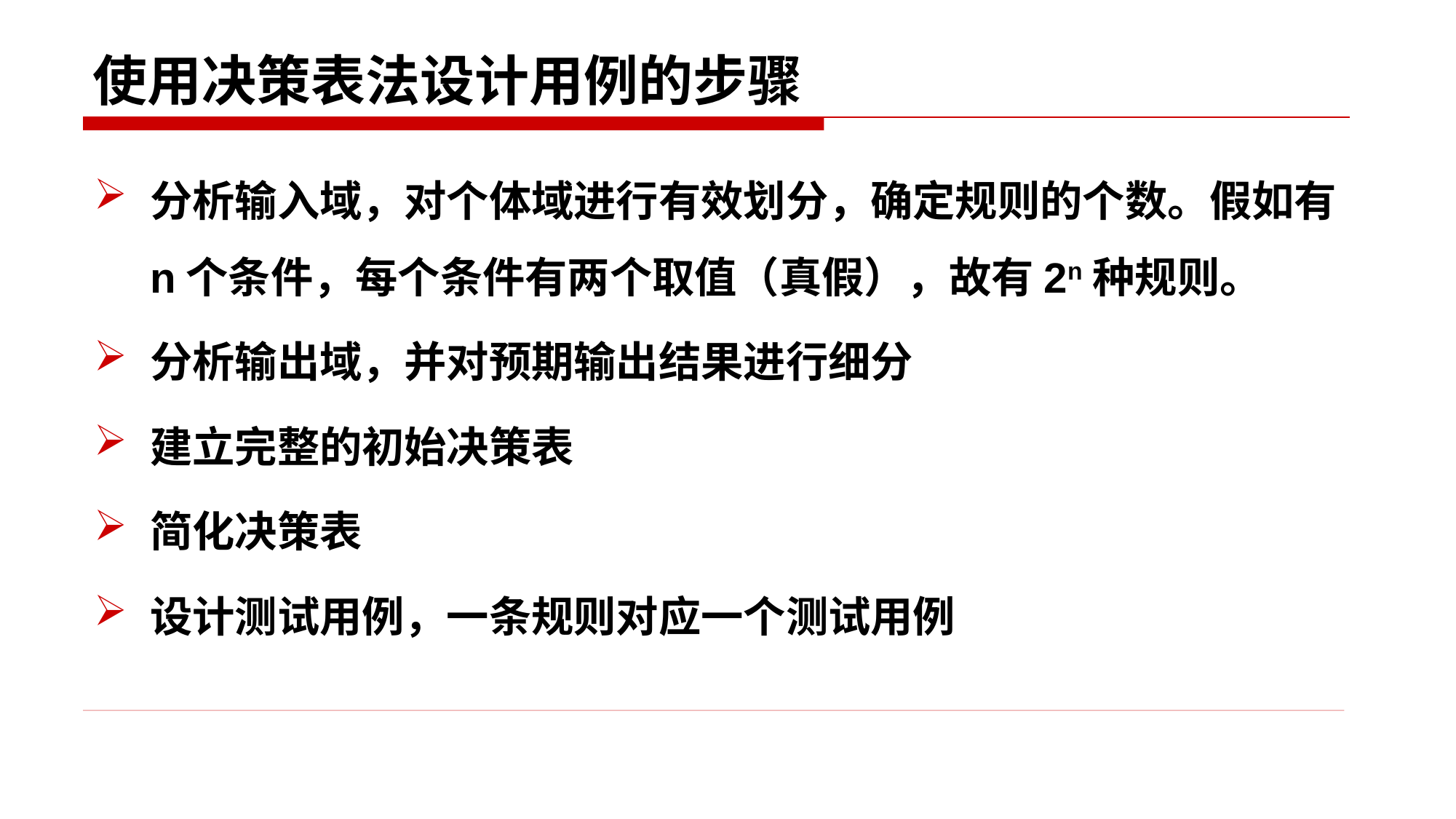

# 使用决策表法设计用例的步骤
分析输入域，对个体域进行有效划分，确定规则的个数。假如有n个条件，每个条件有两个取值（真假），故有2n种规则。
分析输出域，并对预期输出结果进行细分
建立完整的初始决策表
简化决策表
设计测试用例，一条规则对应一个测试用例